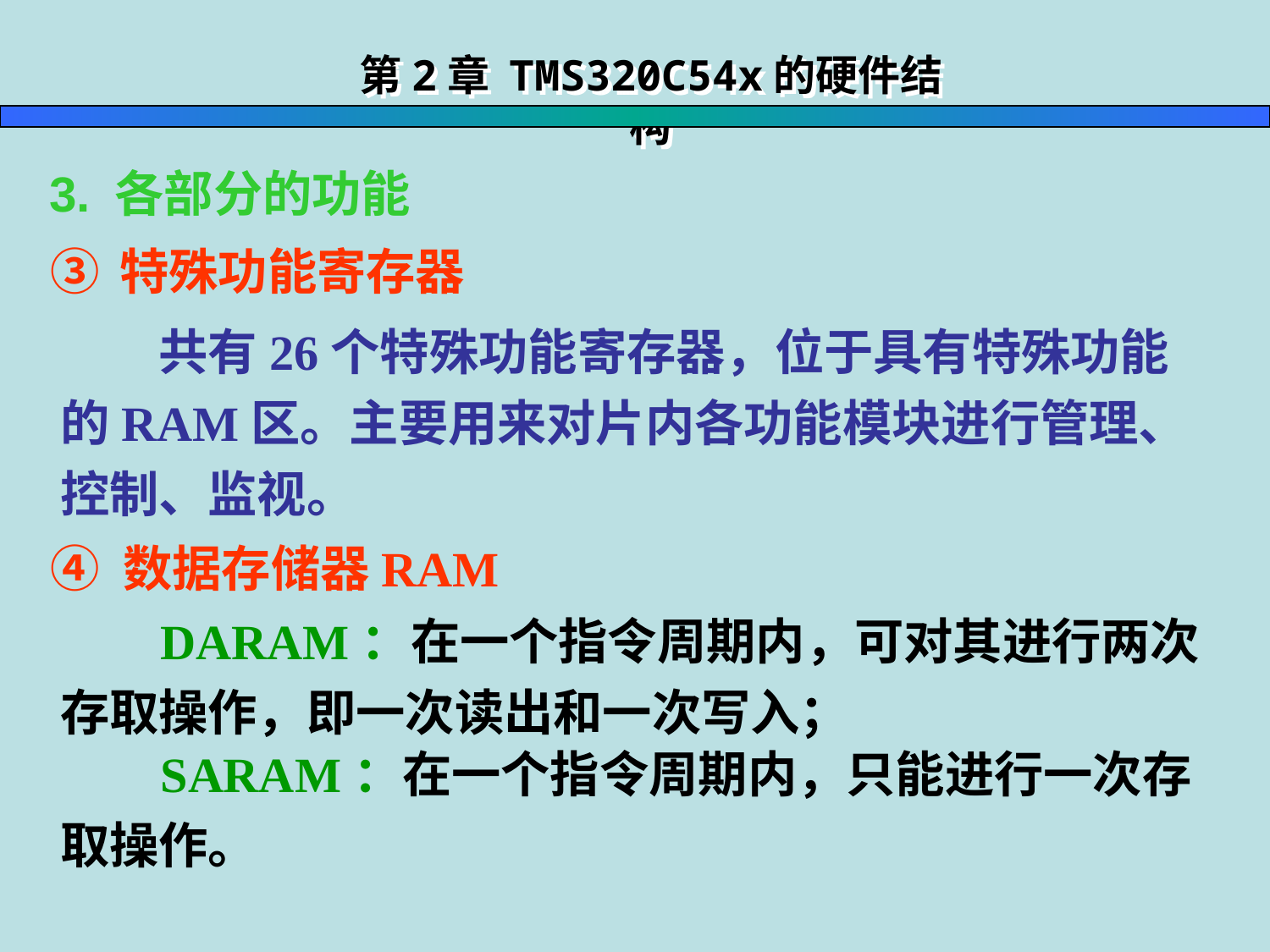

第2章 TMS320C54x的硬件结构

 3. 各部分的功能
    ③ 特殊功能寄存器
            共有26个特殊功能寄存器，位于具有特殊功能的RAM区。主要用来对片内各功能模块进行管理、控制、监视。
    ④ 数据存储器RAM
              DARAM：在一个指令周期内，可对其进行两次存取操作，即一次读出和一次写入；
双寻址数据寄存器DARAM

            片内数据存储器
              SARAM：在一个指令周期内，只能进行一次存取操作。
单寻址数据寄存器SARAM
7